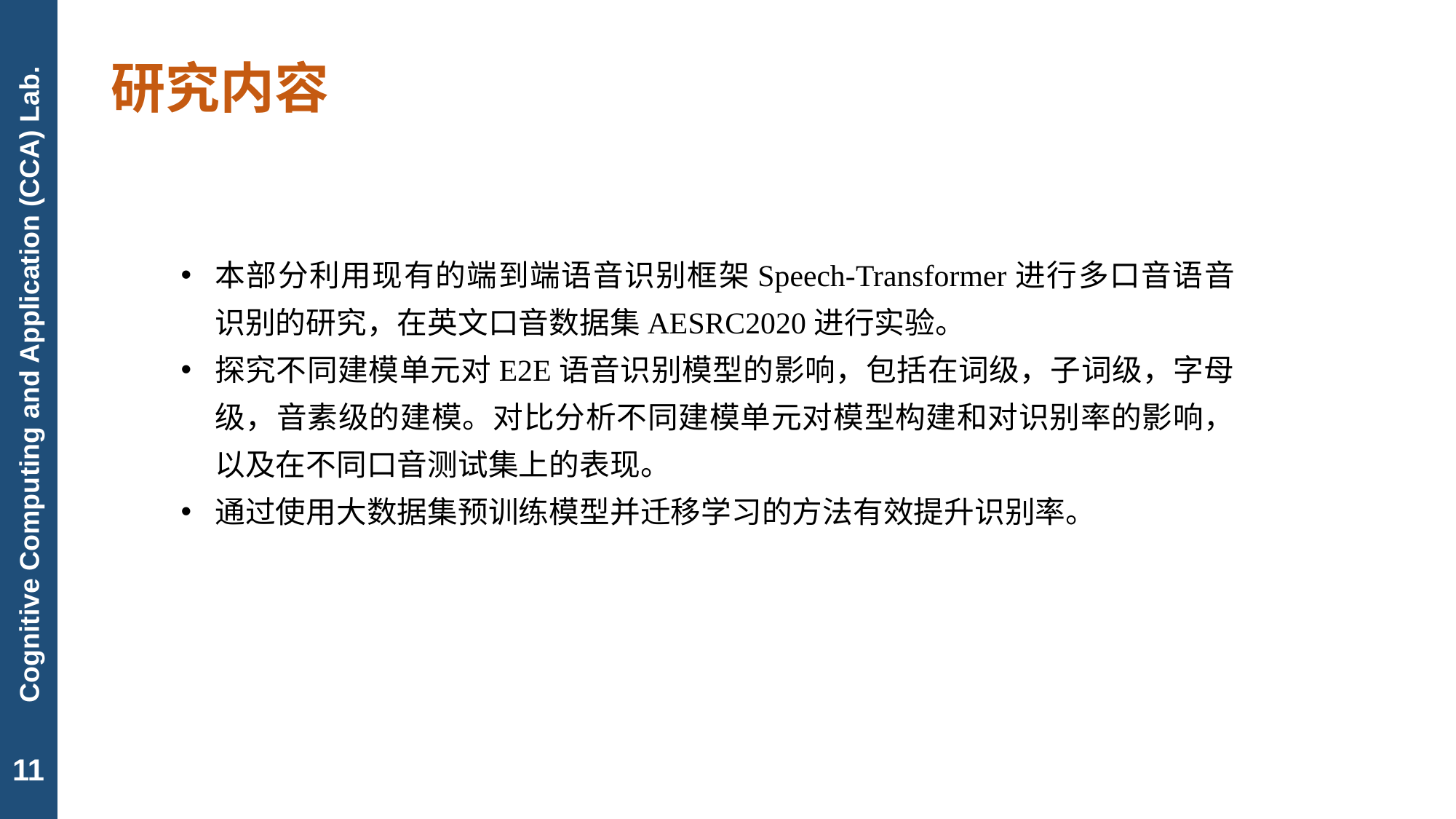

# 研究内容
本部分利用现有的端到端语音识别框架Speech-Transformer进行多口音语音识别的研究，在英文口音数据集AESRC2020进行实验。
探究不同建模单元对E2E语音识别模型的影响，包括在词级，子词级，字母级，音素级的建模。对比分析不同建模单元对模型构建和对识别率的影响，以及在不同口音测试集上的表现。
通过使用大数据集预训练模型并迁移学习的方法有效提升识别率。
11